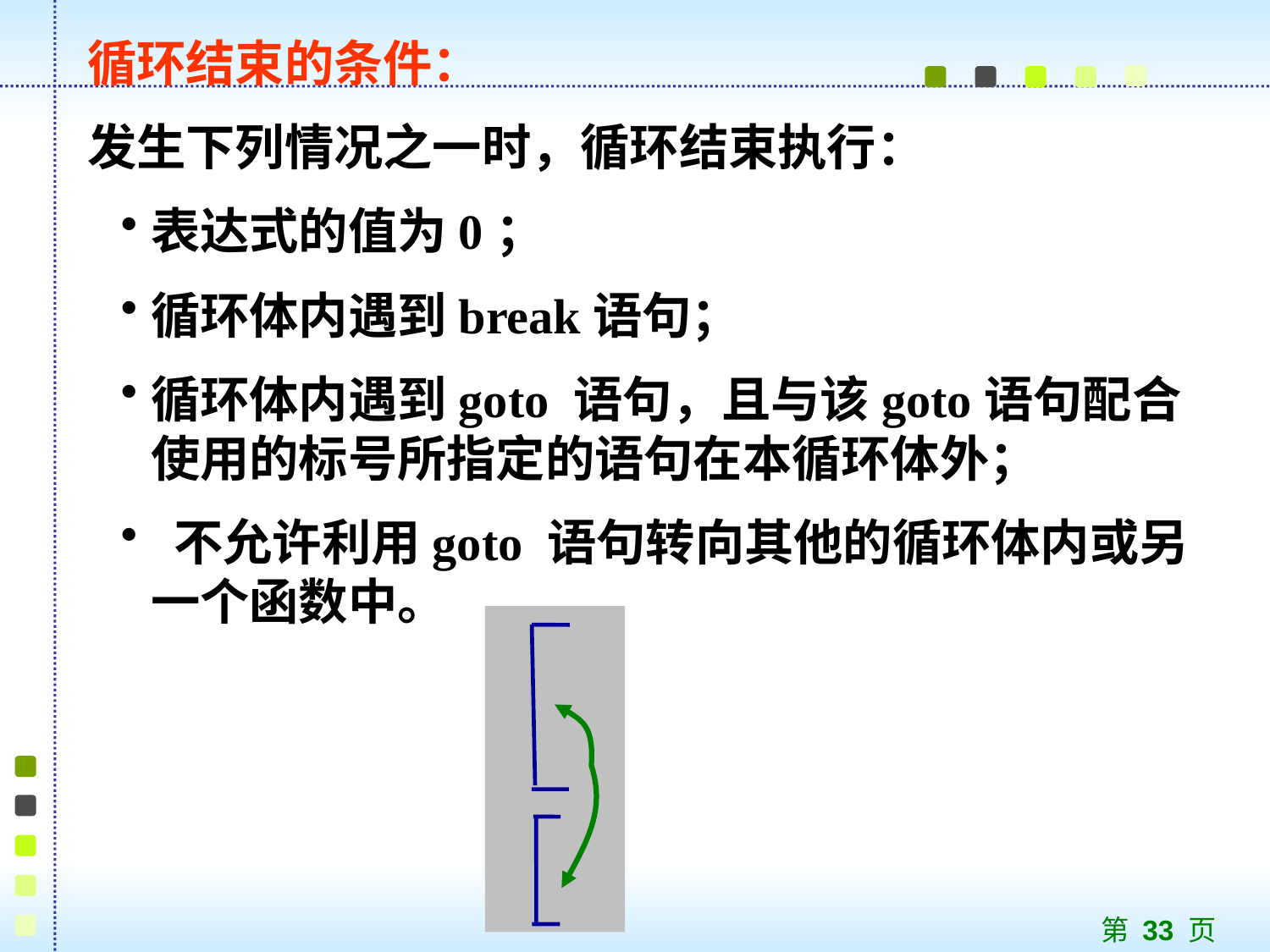

循环结束的条件：
发生下列情况之一时，循环结束执行：
表达式的值为0；
循环体内遇到break语句；
循环体内遇到goto 语句，且与该goto语句配合  使用的标号所指定的语句在本循环体外；
 不允许利用goto 语句转向其他的循环体内或另一个函数中。

第 33 页